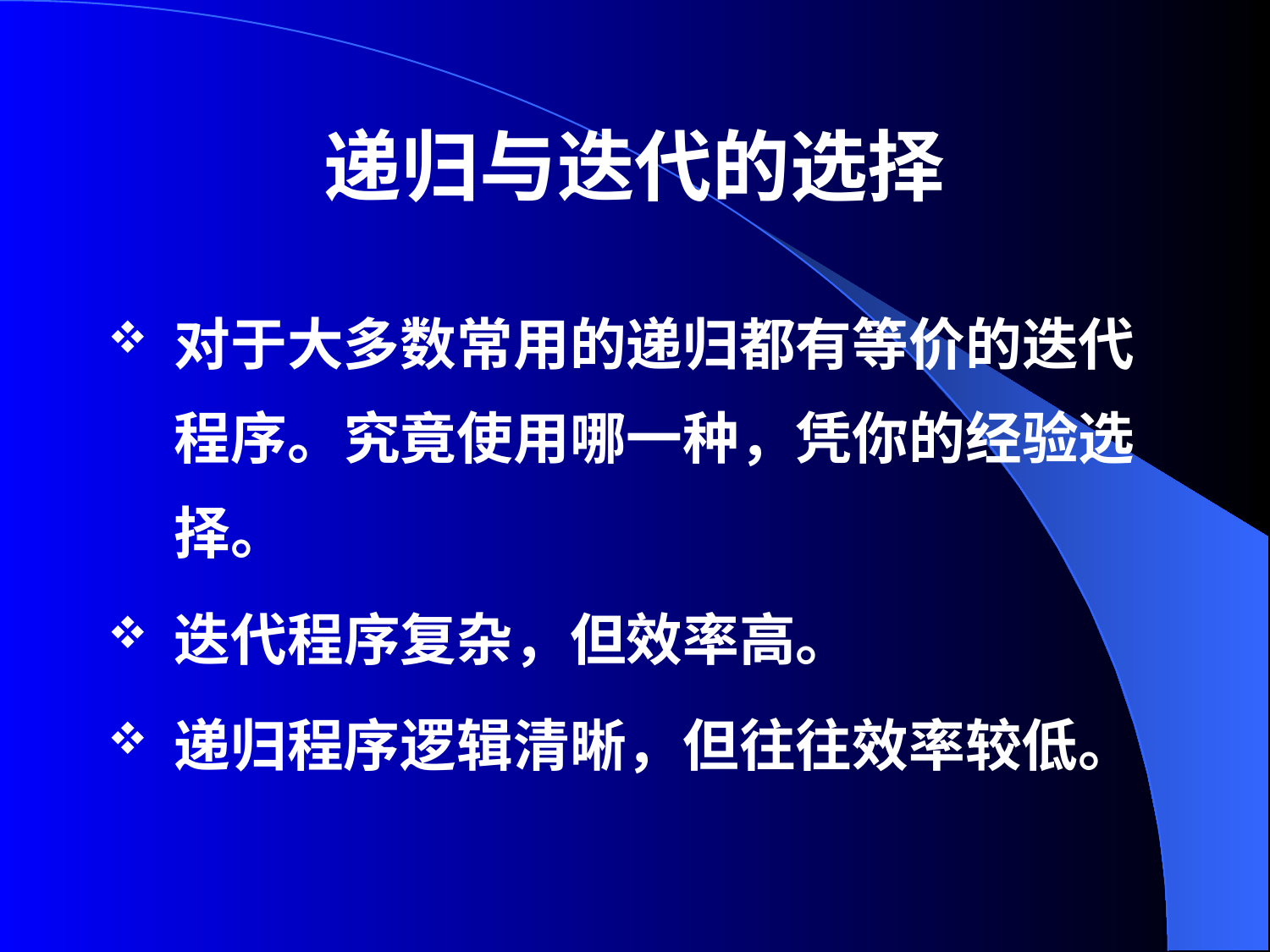

# 递归与迭代的选择
对于大多数常用的递归都有等价的迭代程序。究竟使用哪一种，凭你的经验选择。
迭代程序复杂，但效率高。
递归程序逻辑清晰，但往往效率较低。